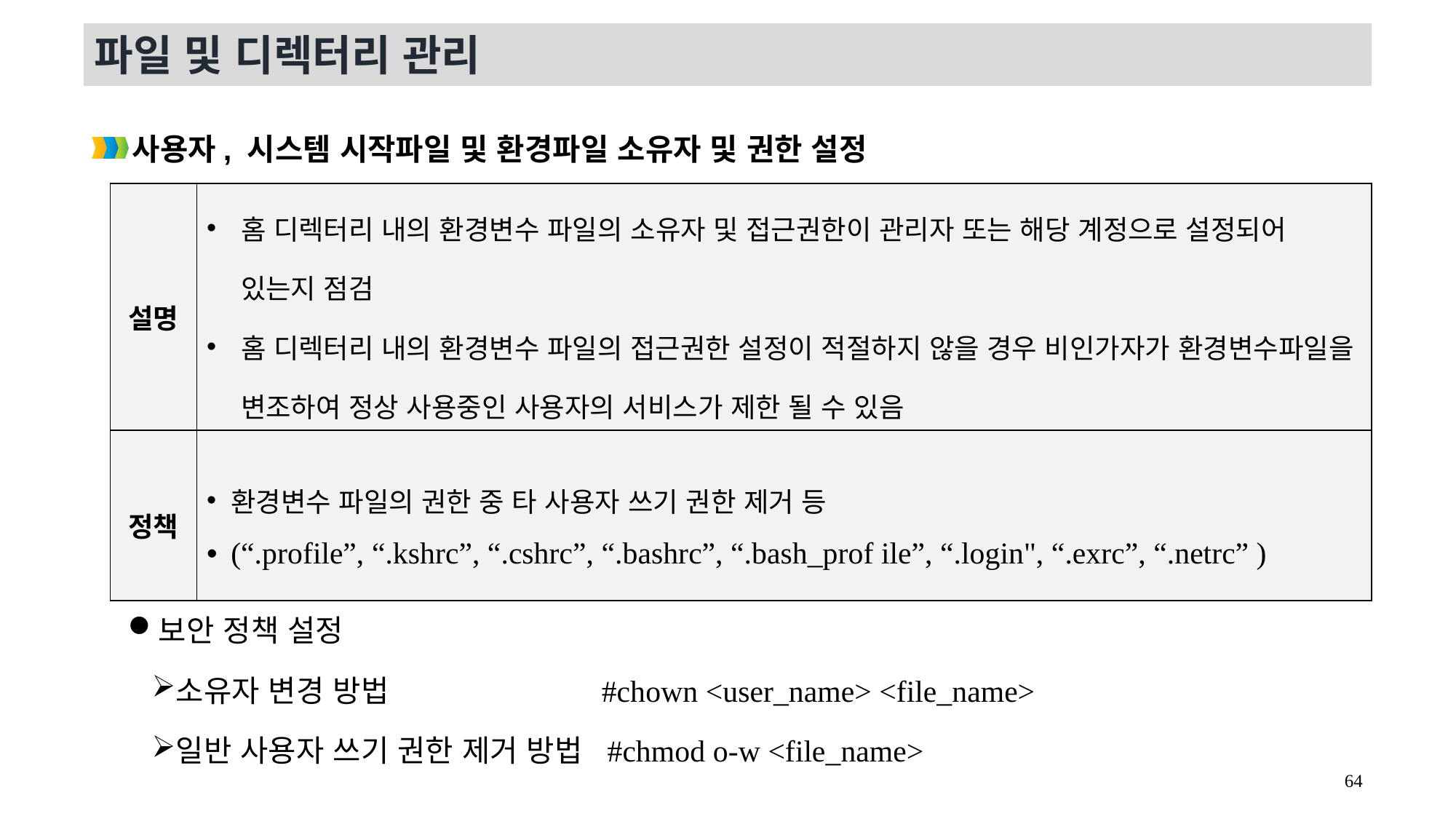

파일 및 디렉터리 관리
사용자, 시스템 시작파일 및 환경파일 소유자 및 권한 설정

보안 정책 설정
소유자 변경 방법                        #chown <user_name> <file_name>
일반 사용자 쓰기 권한 제거 방법  #chmod o-w <file_name>
| 설명 | 홈 디렉터리 내의 환경변수 파일의 소유자 및 접근권한이 관리자 또는 해당 계정으로 설정되어 있는지 점검 홈 디렉터리 내의 환경변수 파일의 접근권한 설정이 적절하지 않을 경우 비인가자가 환경변수파일을 변조하여 정상 사용중인 사용자의 서비스가 제한 될 수 있음 |
| --- | --- |
| 정책 | 환경변수 파일의 권한 중 타 사용자 쓰기 권한 제거 등 (“.profile”, “.kshrc”, “.cshrc”, “.bashrc”, “.bash\_prof ile”, “.login", “.exrc”, “.netrc” ) |